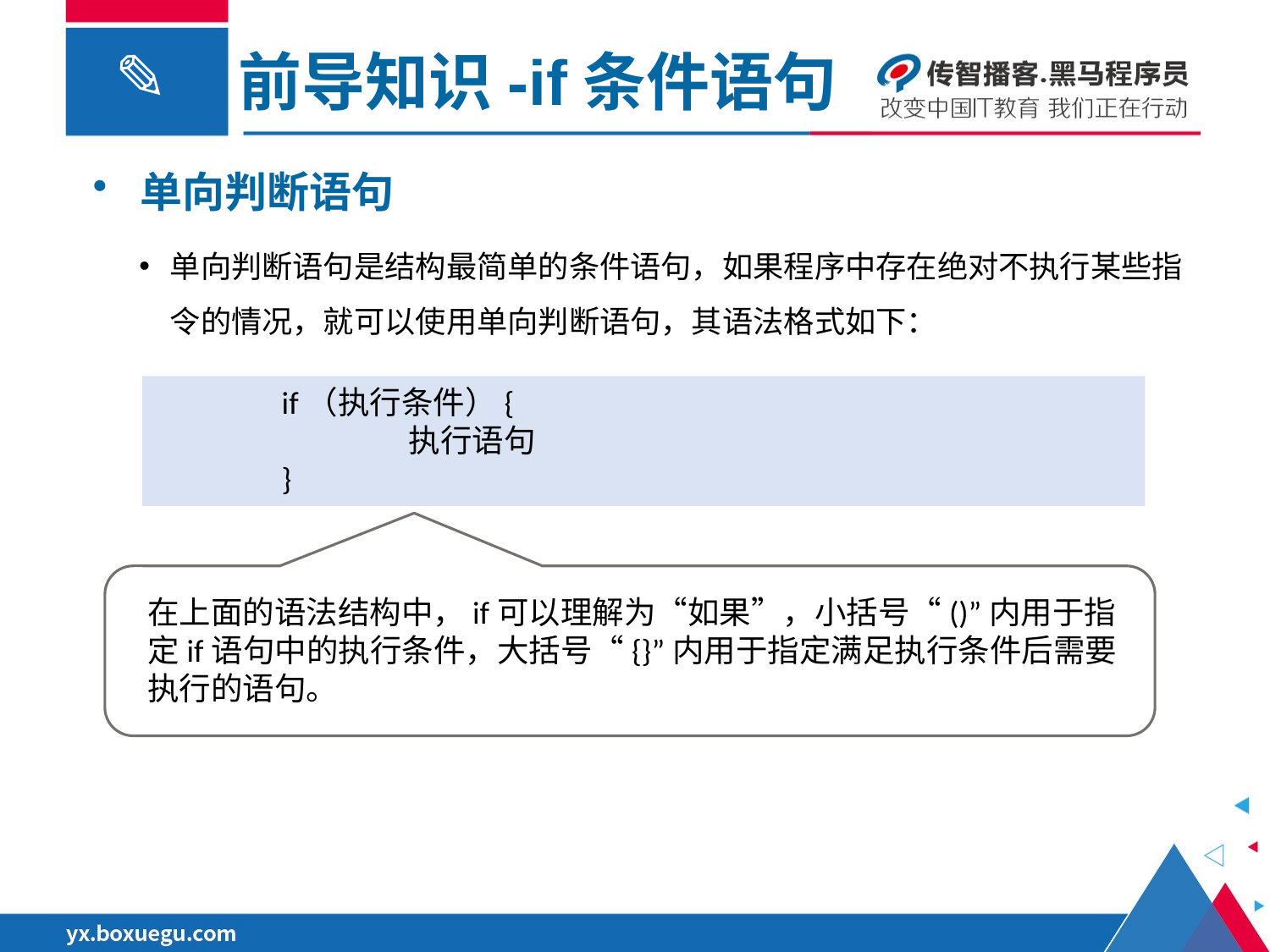

前导知识-if条件语句
单向判断语句
单向判断语句是结构最简单的条件语句，如果程序中存在绝对不执行某些指令的情况，就可以使用单向判断语句，其语法格式如下：

if（执行条件）{
	执行语句
}

在上面的语法结构中，if可以理解为“如果”，小括号“()”内用于指定if语句中的执行条件，大括号“{}”内用于指定满足执行条件后需要执行的语句。